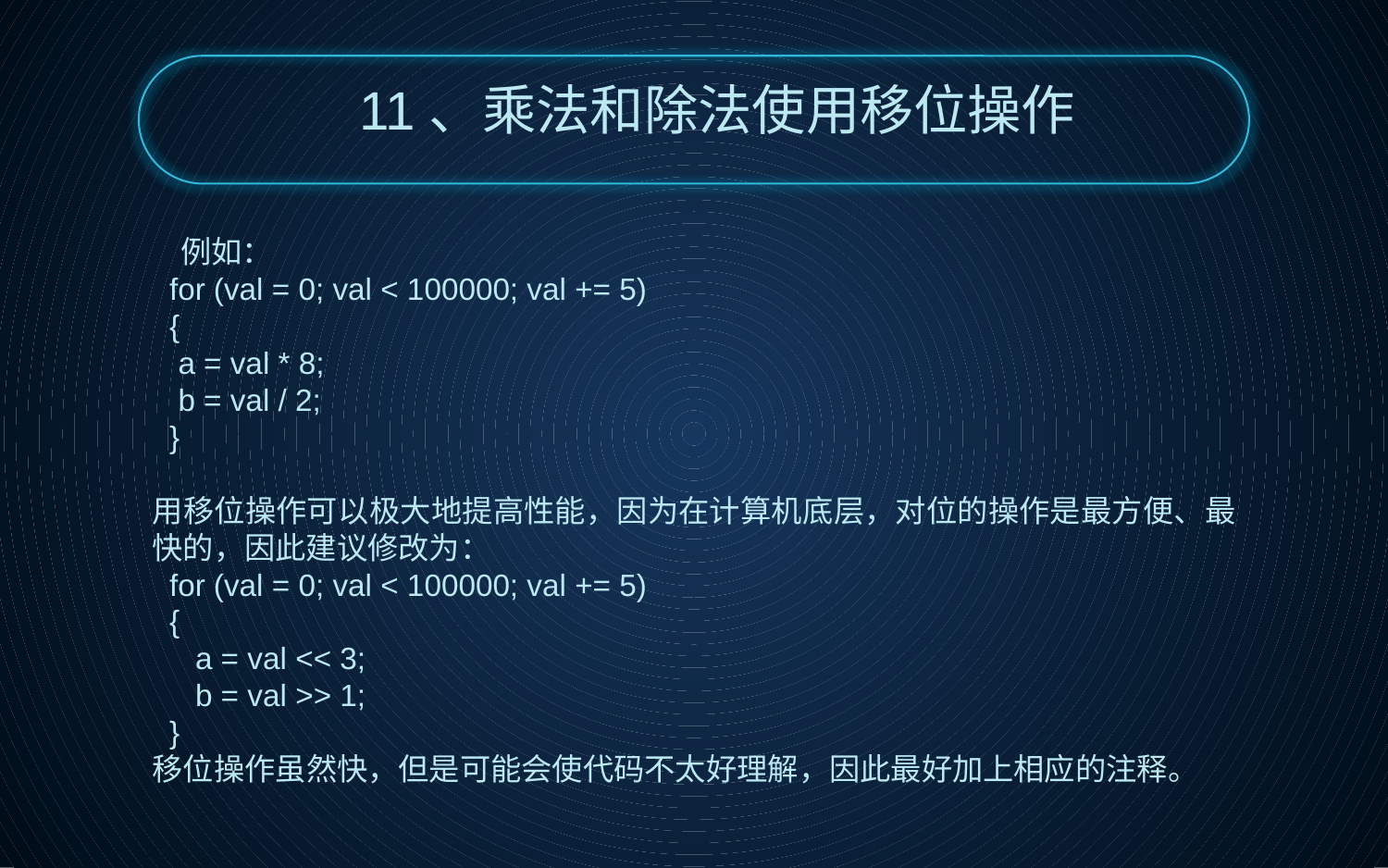

11、乘法和除法使用移位操作

   例如：
  for (val = 0; val < 100000; val += 5)
  {
   a = val * 8;
   b = val / 2;
  }

用移位操作可以极大地提高性能，因为在计算机底层，对位的操作是最方便、最快的，因此建议修改为：
  for (val = 0; val < 100000; val += 5)
  {
     a = val << 3;
     b = val >> 1;
  }
移位操作虽然快，但是可能会使代码不太好理解，因此最好加上相应的注释。